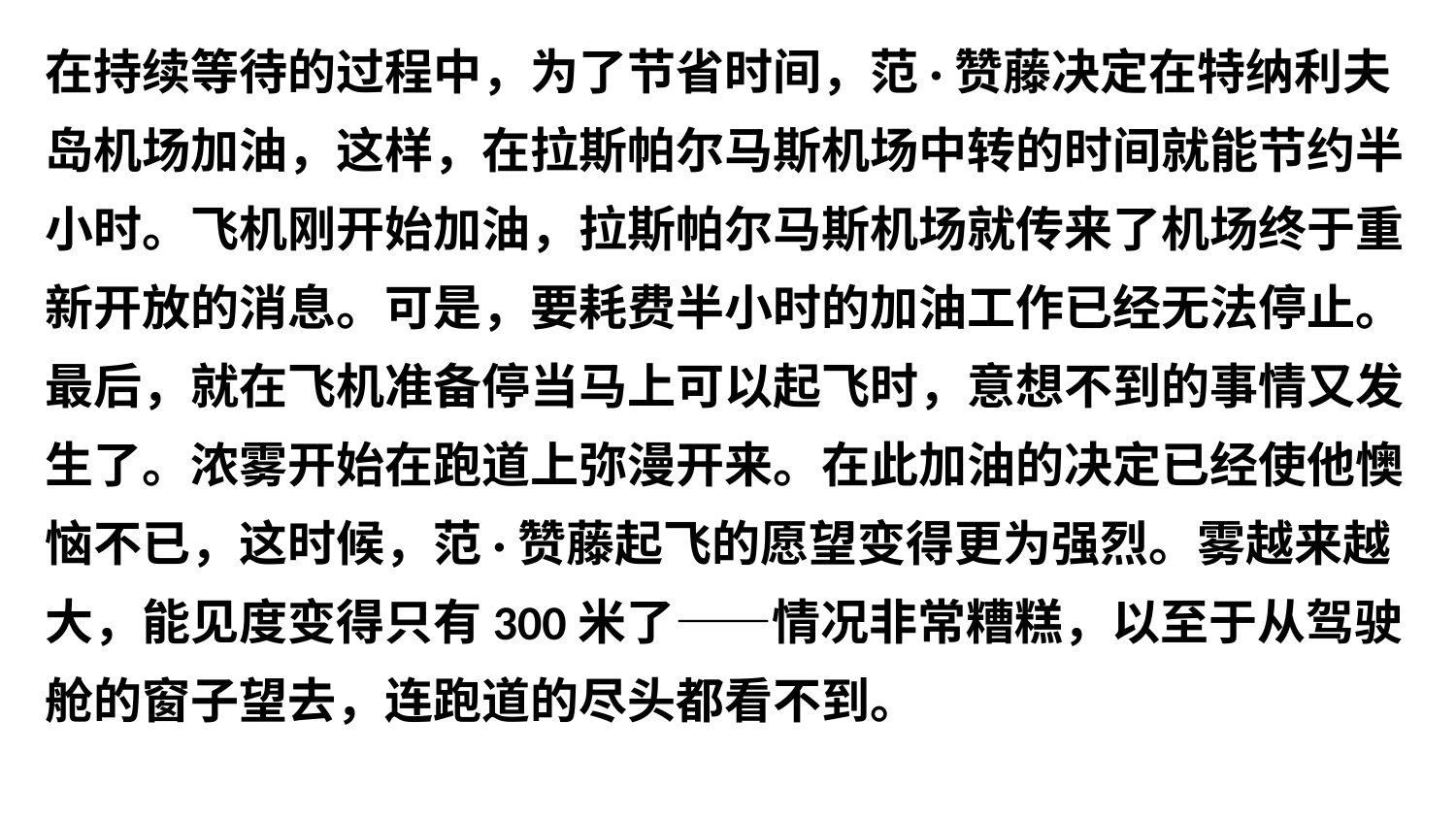

在持续等待的过程中，为了节省时间，范·赞藤决定在特纳利夫岛机场加油，这样，在拉斯帕尔马斯机场中转的时间就能节约半小时。飞机刚开始加油，拉斯帕尔马斯机场就传来了机场终于重新开放的消息。可是，要耗费半小时的加油工作已经无法停止。最后，就在飞机准备停当马上可以起飞时，意想不到的事情又发生了。浓雾开始在跑道上弥漫开来。在此加油的决定已经使他懊恼不已，这时候，范·赞藤起飞的愿望变得更为强烈。雾越来越大，能见度变得只有300米了——情况非常糟糕，以至于从驾驶舱的窗子望去，连跑道的尽头都看不到。